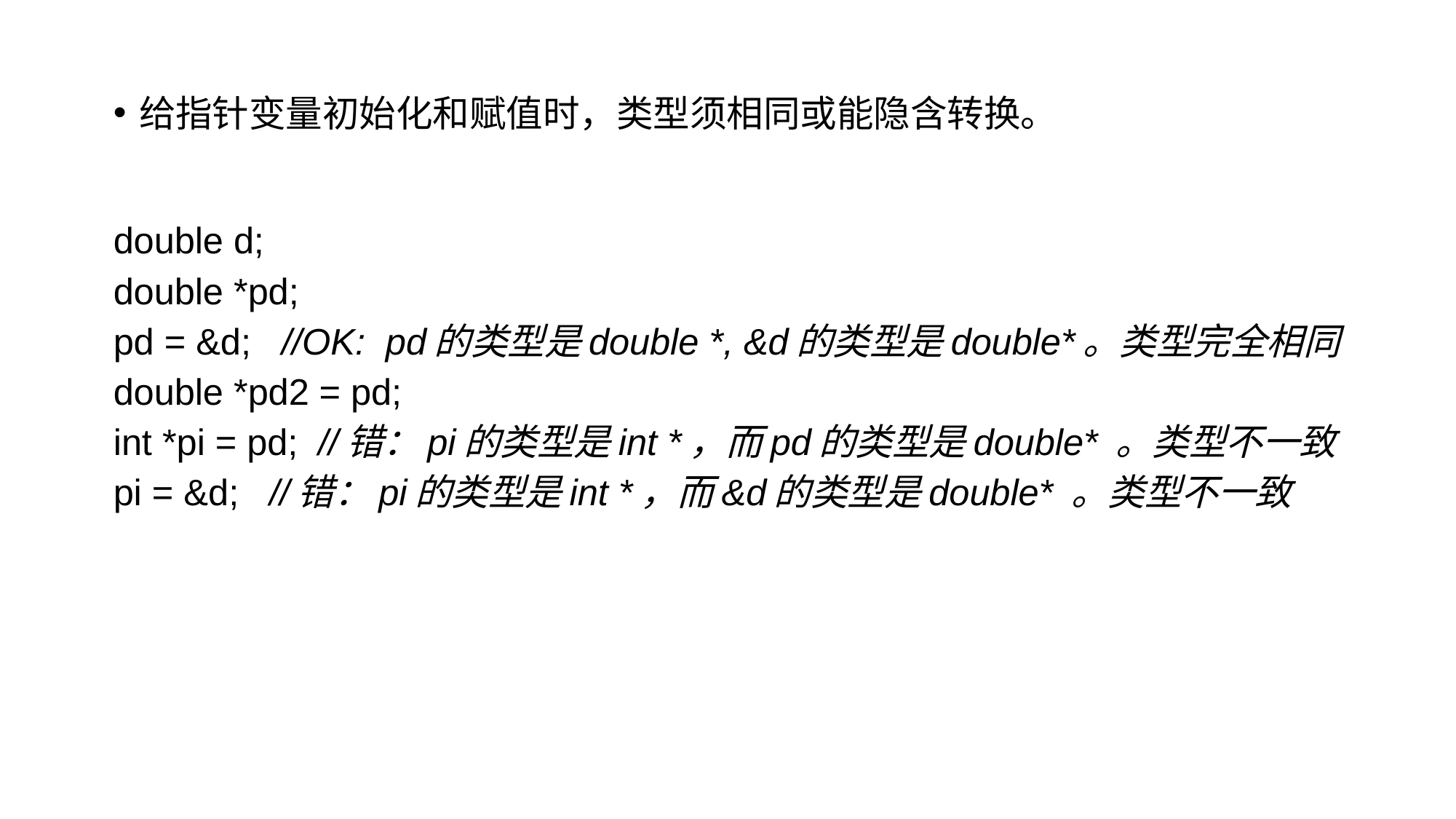

给指针变量初始化和赋值时，类型须相同或能隐含转换。

double d;
double *pd;
pd = &d;   //OK:  pd的类型是double *, &d的类型是double*。类型完全相同
double *pd2 = pd;
int *pi = pd;  //错：pi的类型是int *，而pd的类型是double* 。类型不一致
pi = &d;   //错：pi的类型是int *，而&d的类型是double* 。类型不一致